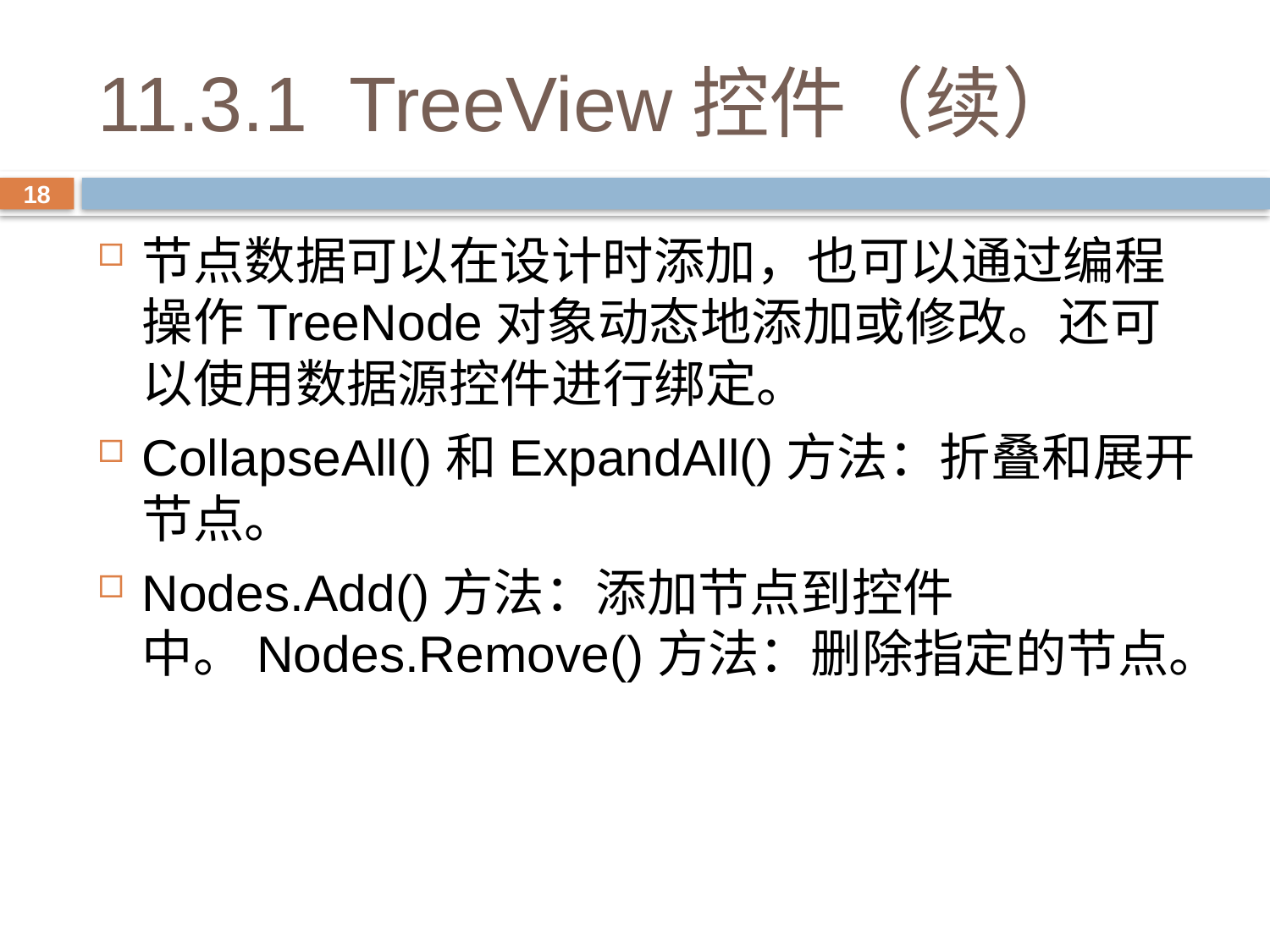

# 11.3.1  TreeView控件（续）
18
节点数据可以在设计时添加，也可以通过编程操作TreeNode对象动态地添加或修改。还可以使用数据源控件进行绑定。
CollapseAll()和ExpandAll()方法：折叠和展开节点。
Nodes.Add()方法：添加节点到控件中。Nodes.Remove()方法：删除指定的节点。